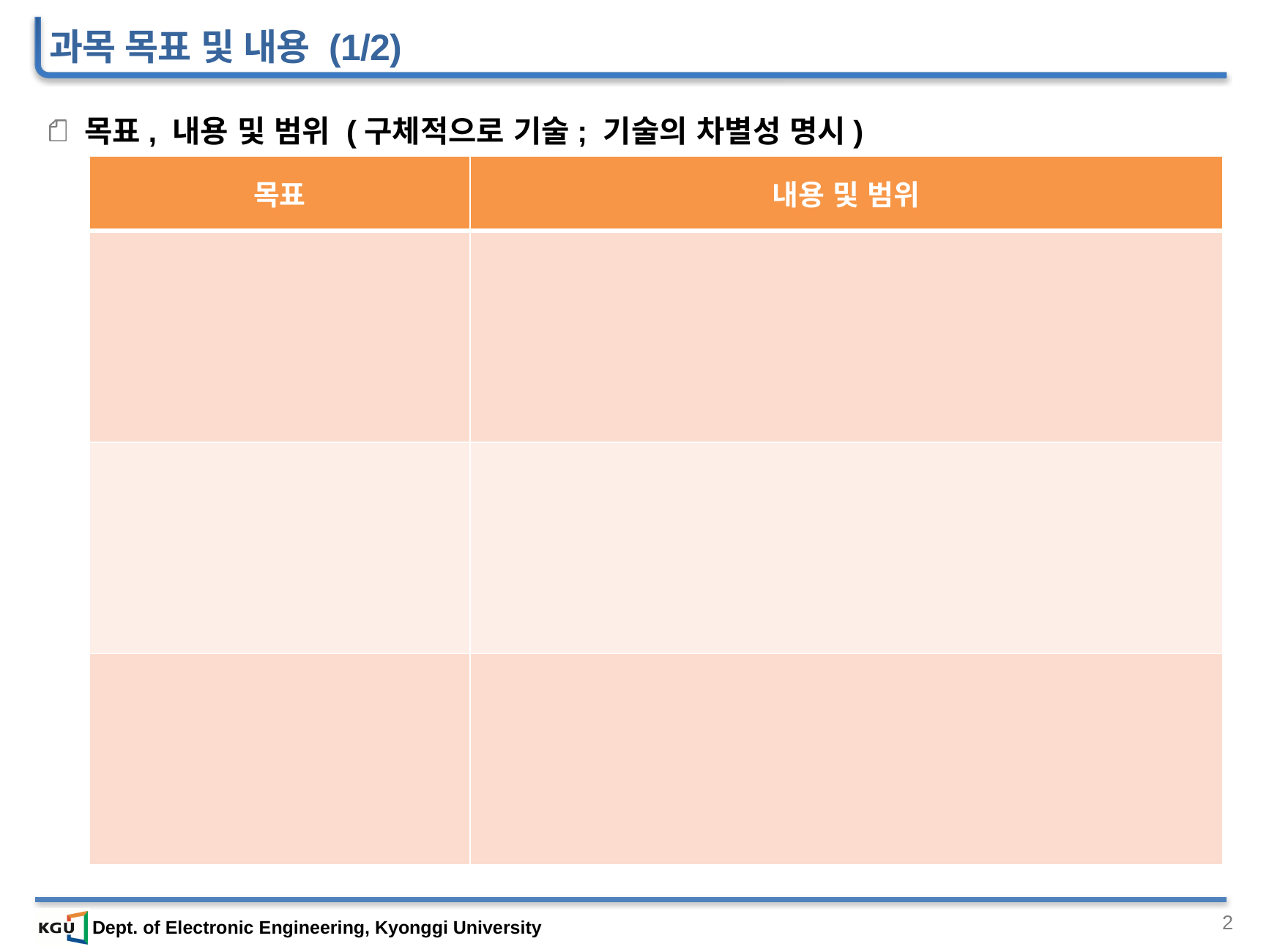

과목 목표 및 내용 (1/2)
목표, 내용 및 범위 (구체적으로 기술; 기술의 차별성 명시)

| 목표 | 내용 및 범위 |
| --- | --- |
|  |  |
|  |  |
|  |  |